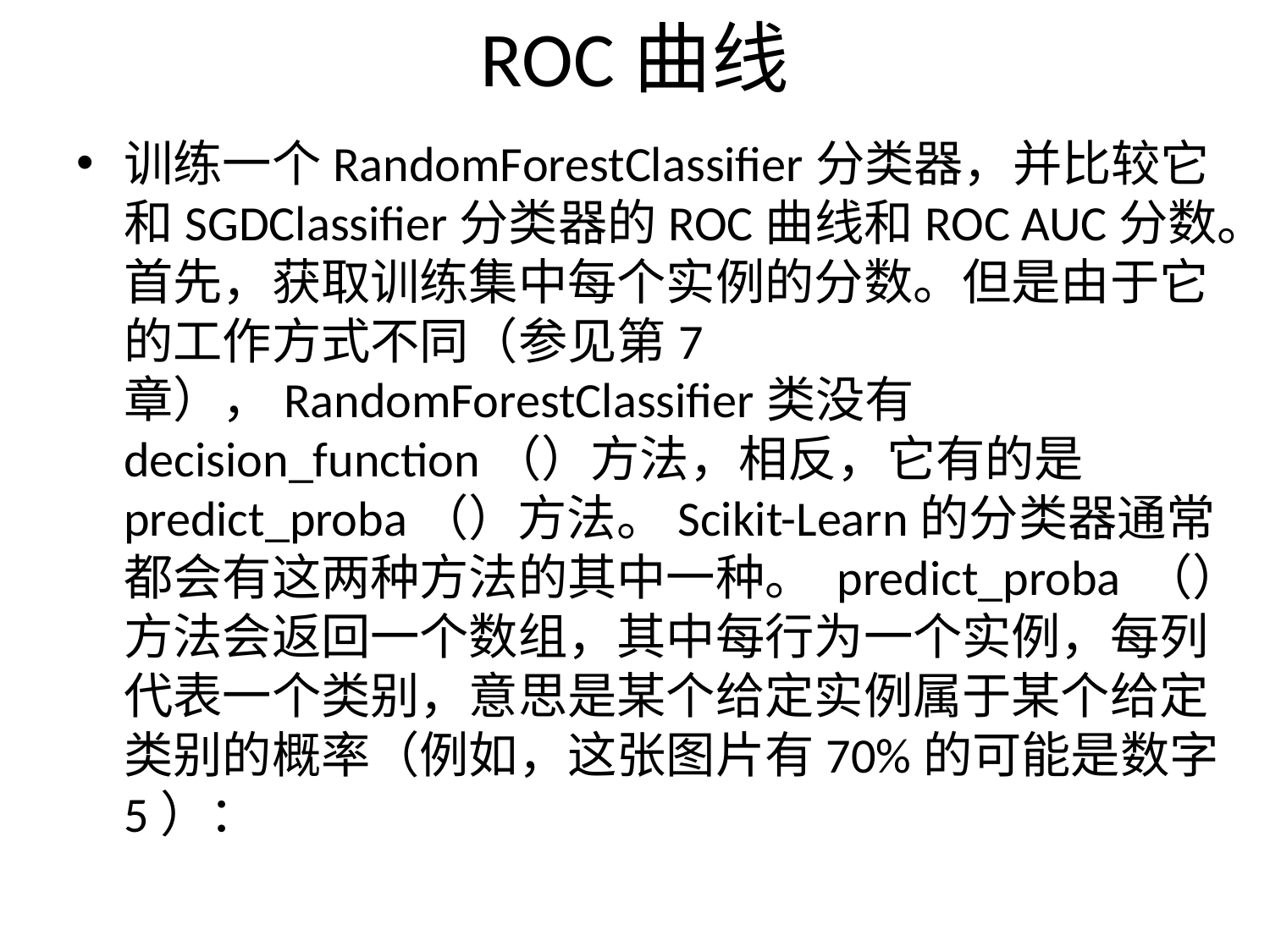

# ROC曲线
训练一个RandomForestClassifier分类器，并比较它和SGDClassifier分类器的ROC曲线和ROC AUC分数。首先，获取训练集中每个实例的分数。但是由于它的工作方式不同（参见第7章），RandomForestClassifier类没有decision_function（）方法，相反，它有的是predict_proba（）方法。Scikit-Learn的分类器通常都会有这两种方法的其中一种。 predict_proba （）方法会返回一个数组，其中每行为一个实例，每列代表一个类别，意思是某个给定实例属于某个给定类别的概率（例如，这张图片有70%的可能是数字5）：